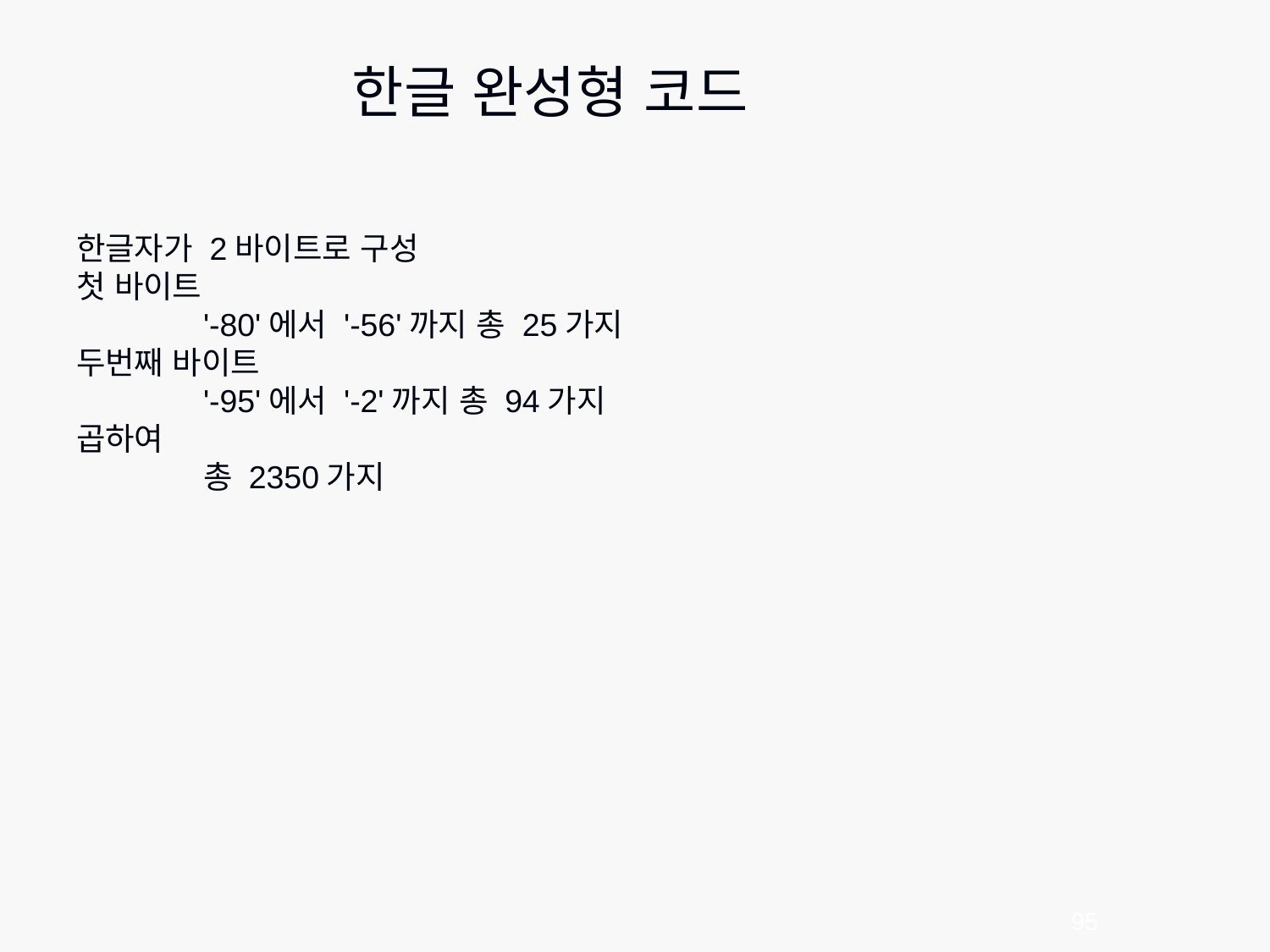

한글 완성형 코드
한글자가 2바이트로 구성
첫 바이트
	'-80'에서 '-56'까지 총 25가지
두번째 바이트
	'-95'에서 '-2'까지 총 94가지
곱하여
	총 2350가지
95